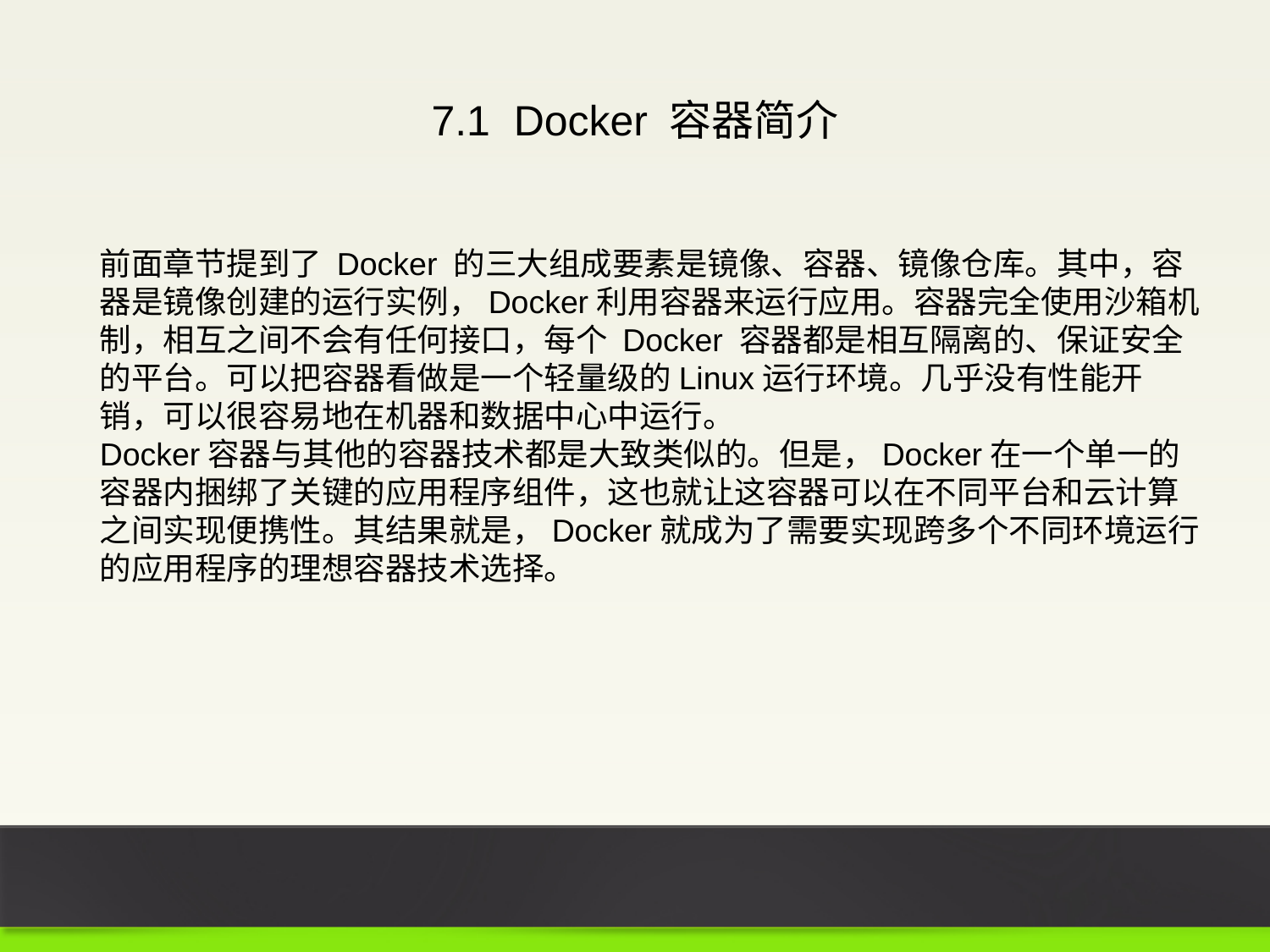

7.1  Docker 容器简介
前面章节提到了 Docker 的三大组成要素是镜像、容器、镜像仓库。其中，容器是镜像创建的运行实例，Docker利用容器来运行应用。容器完全使用沙箱机制，相互之间不会有任何接口，每个 Docker 容器都是相互隔离的、保证安全的平台。可以把容器看做是一个轻量级的Linux运行环境。几乎没有性能开销，可以很容易地在机器和数据中心中运行。
Docker容器与其他的容器技术都是大致类似的。但是，Docker在一个单一的容器内捆绑了关键的应用程序组件，这也就让这容器可以在不同平台和云计算之间实现便携性。其结果就是，Docker就成为了需要实现跨多个不同环境运行的应用程序的理想容器技术选择。